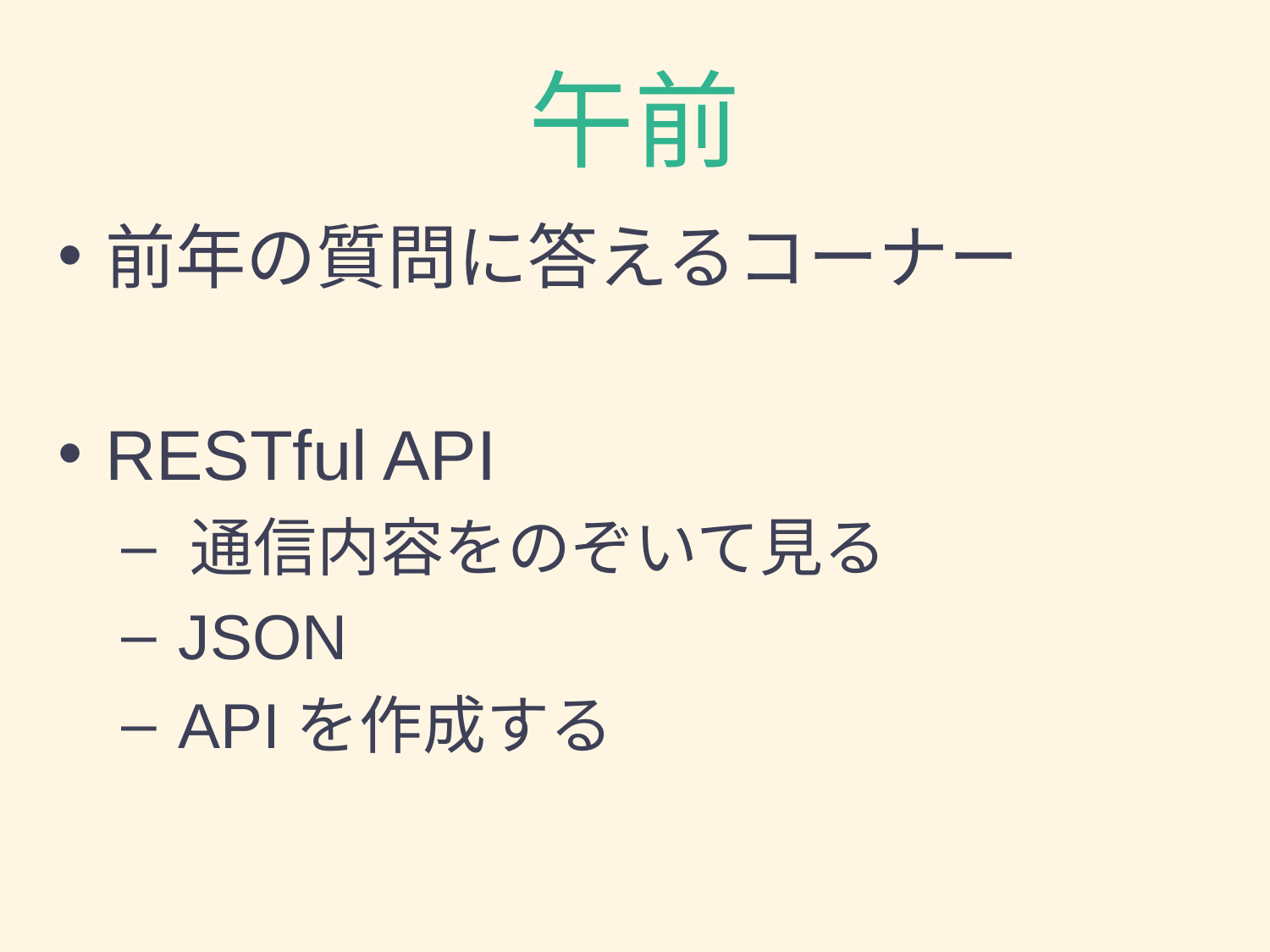

# 午前
前年の質問に答えるコーナー

RESTful API
 通信内容をのぞいて見る
 JSON
 APIを作成する